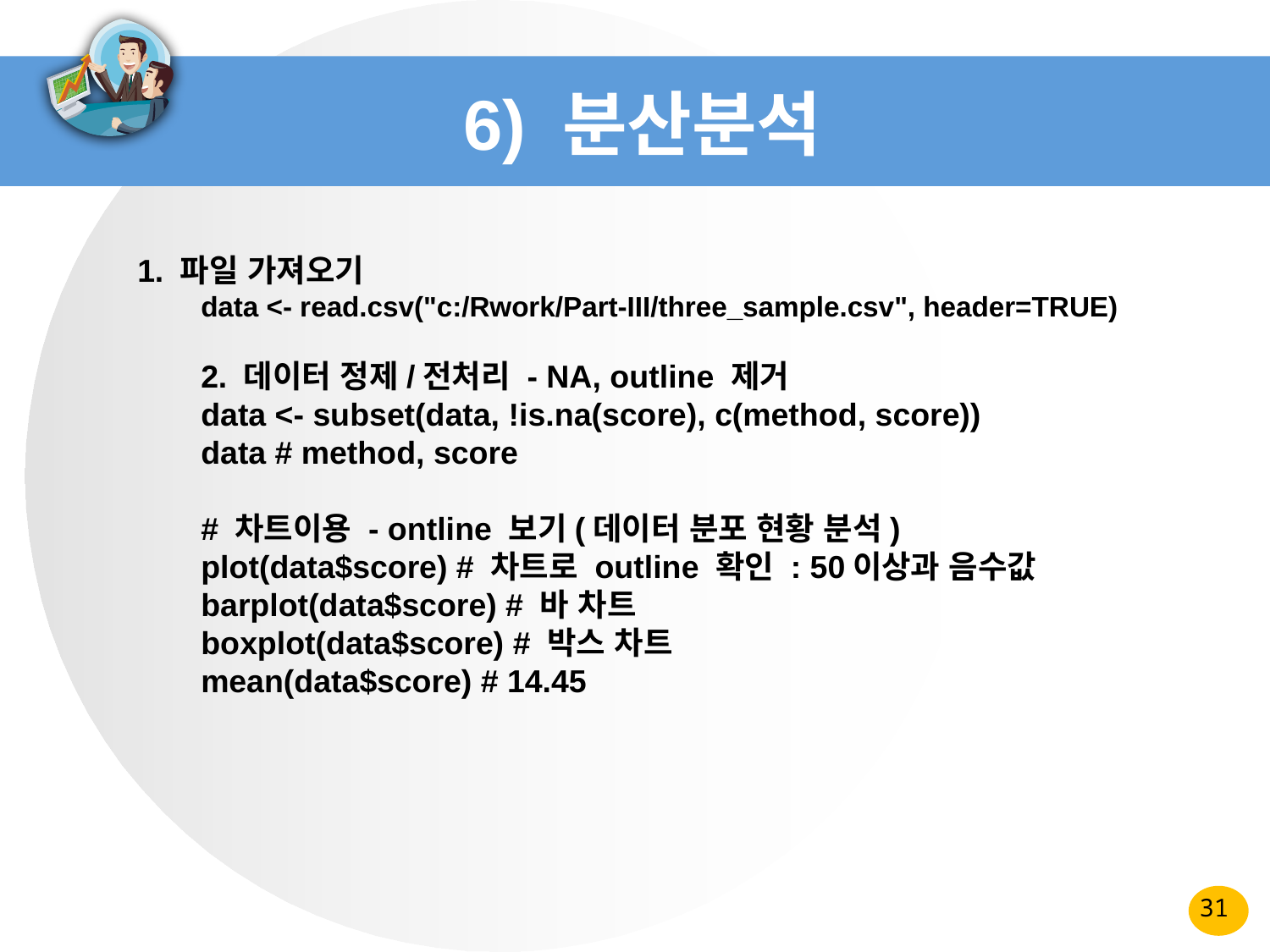

# 6) 분산분석
1. 파일 가져오기
data <- read.csv("c:/Rwork/Part-III/three_sample.csv", header=TRUE)

2. 데이터 정제/전처리 - NA, outline 제거
data <- subset(data, !is.na(score), c(method, score))
data # method, score

# 차트이용 - ontline 보기(데이터 분포 현황 분석)
plot(data$score) # 차트로 outline 확인 : 50이상과 음수값
barplot(data$score) # 바 차트
boxplot(data$score) # 박스 차트
mean(data$score) # 14.45
31